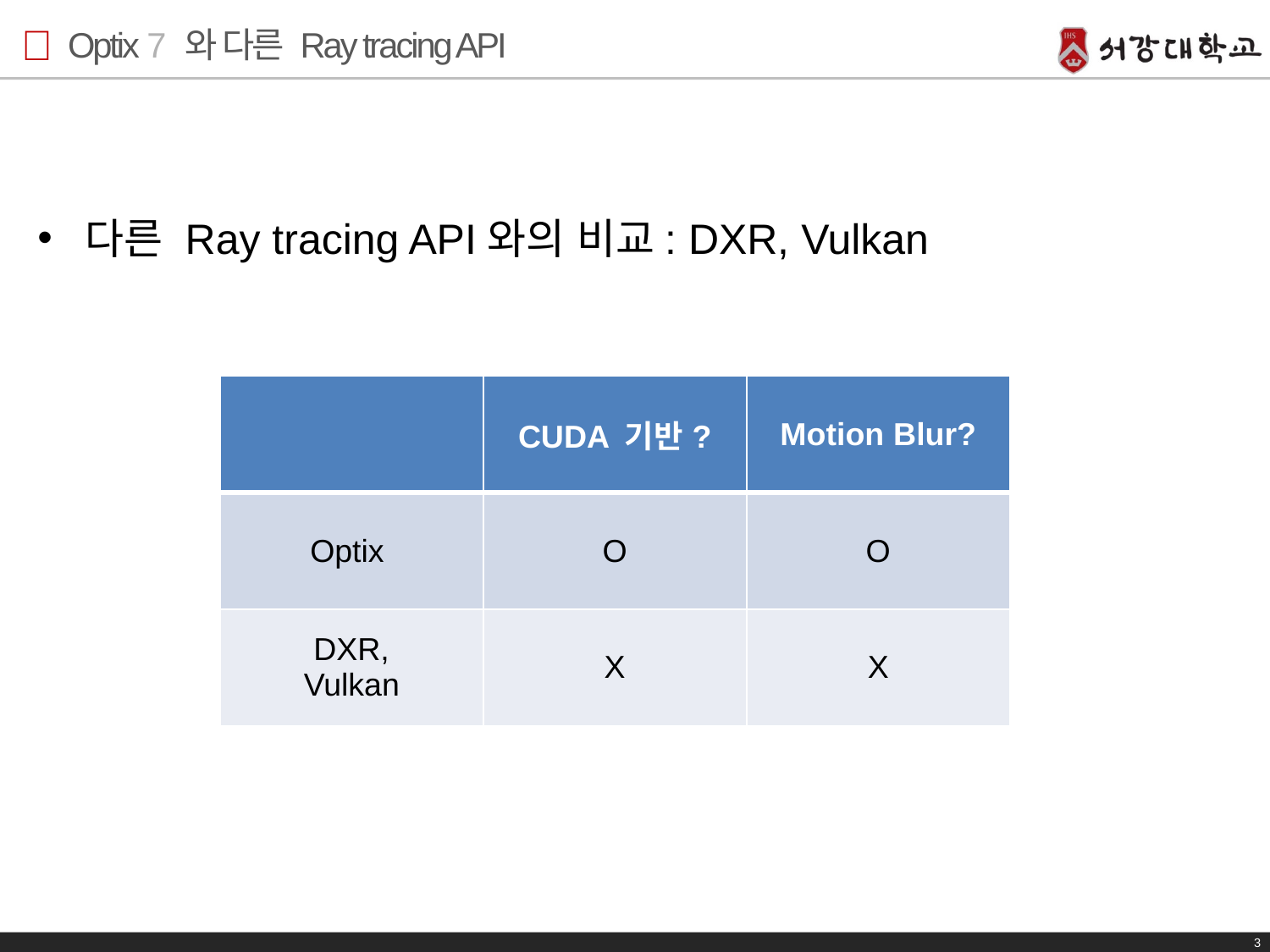

# Optix 7 와 다른 Ray tracing API

다른 Ray tracing API와의 비교: DXR, Vulkan

|  | CUDA 기반? | Motion Blur? |
| --- | --- | --- |
| Optix | O | O |
| DXR, Vulkan | X | X |
3